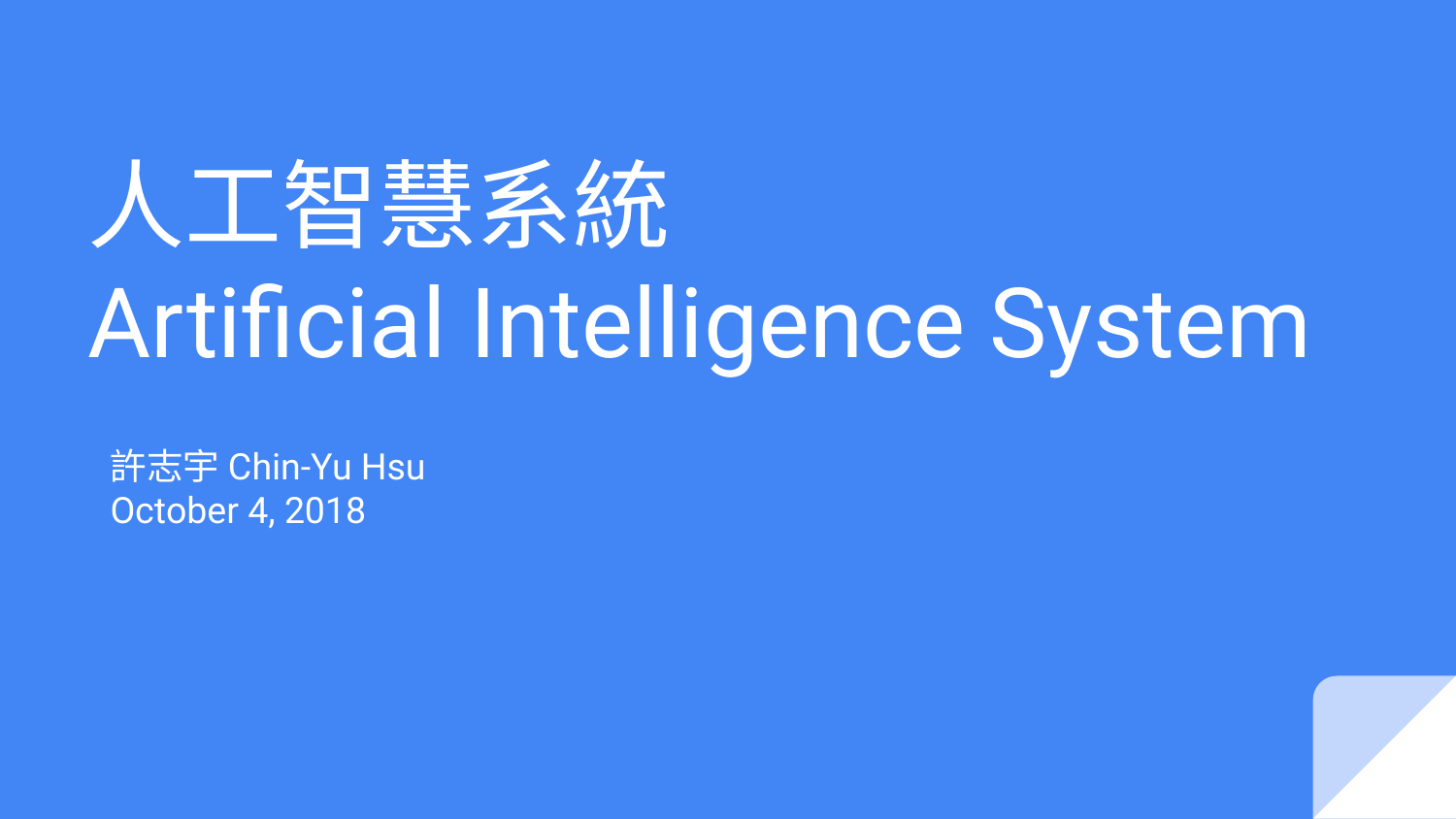

# 人工智慧系統 Artificial Intelligence System
許志宇Chin-Yu Hsu
October 4, 2018